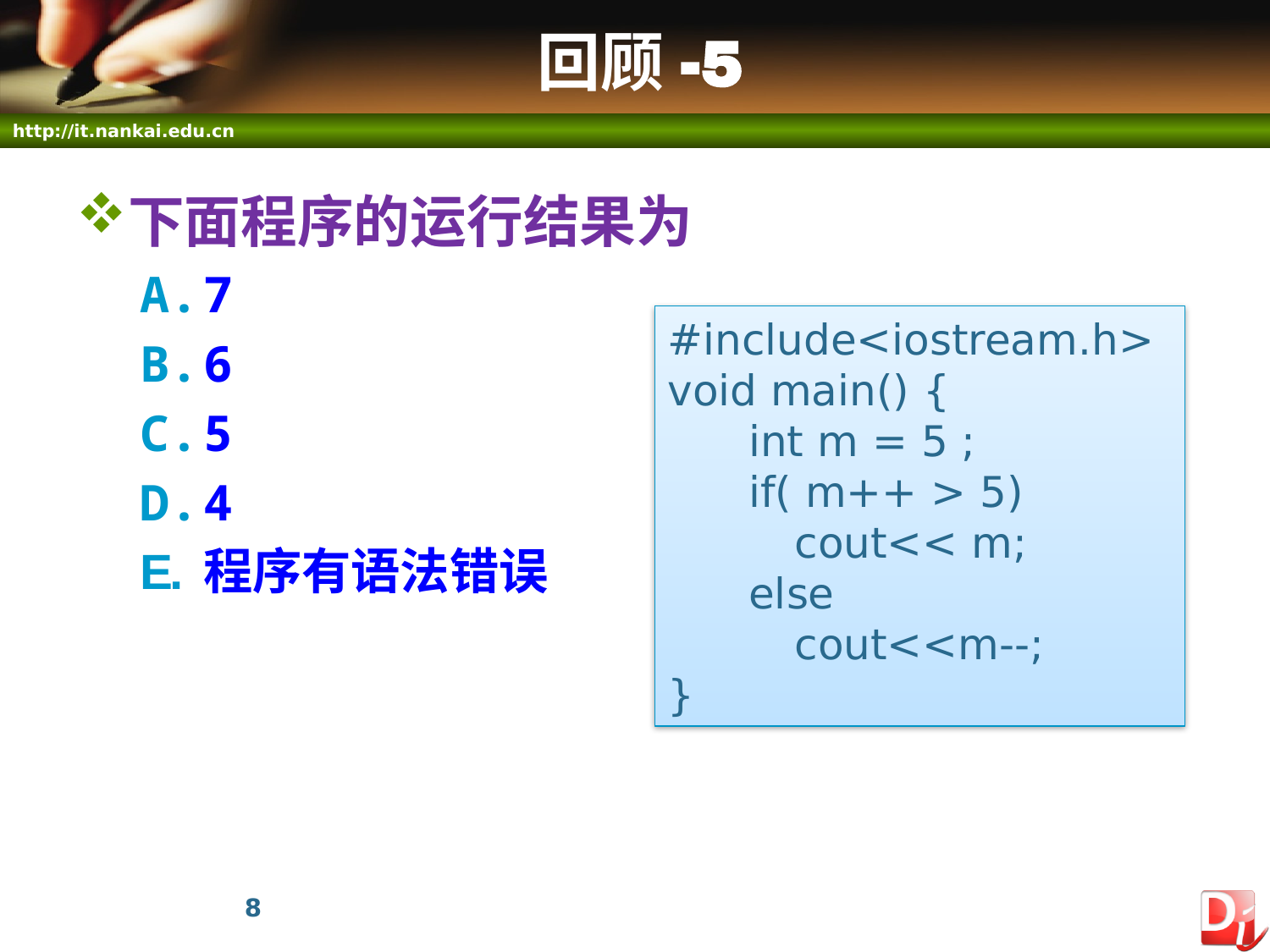

# 回顾-5
下面程序的运行结果为
7
6
5
4
程序有语法错误
#include<iostream.h>
void main() {
      int m = 5 ;
      if( m++ > 5)
	cout<< m;
      else
	cout<<m--;
}
8